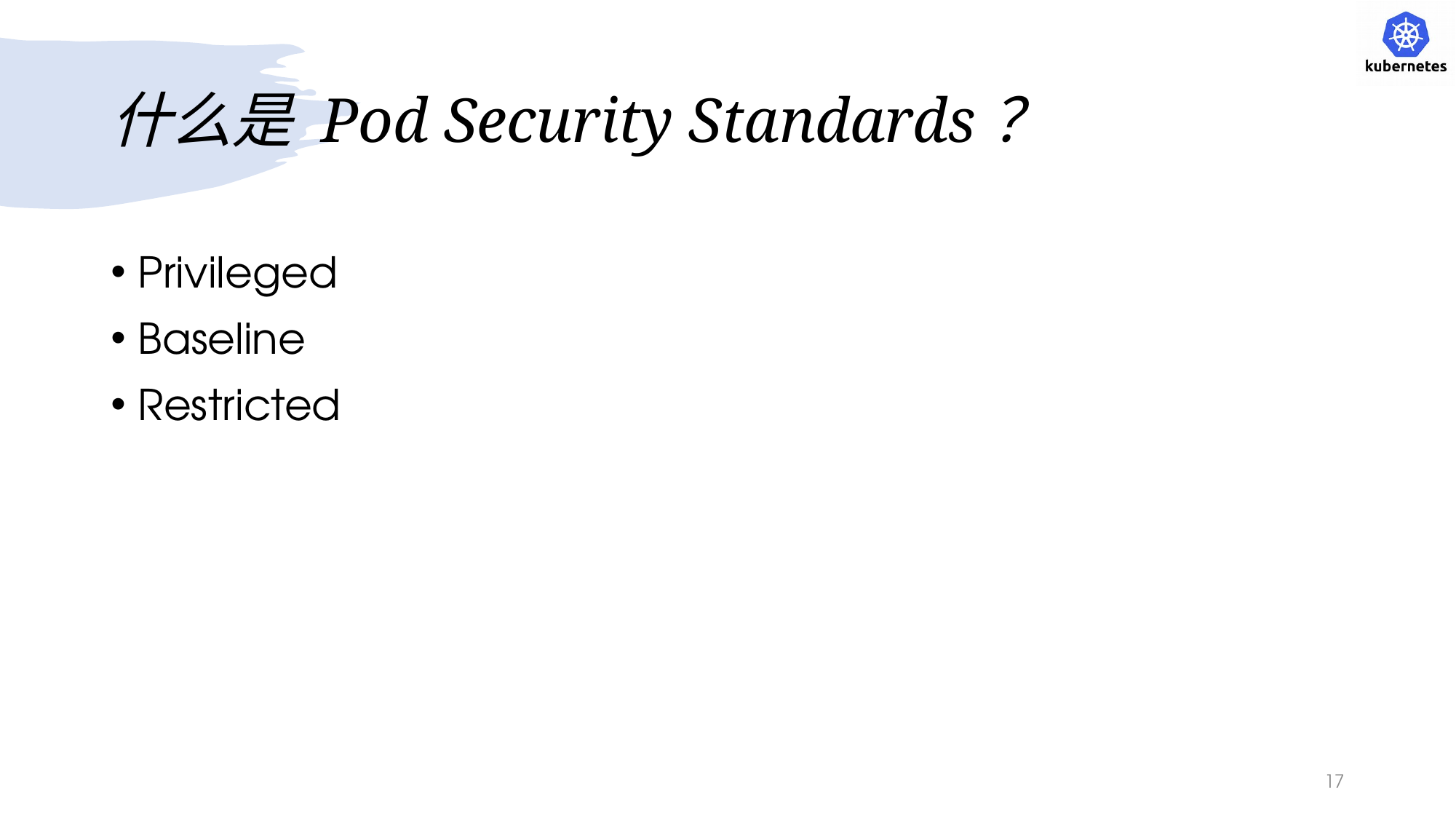

# 什么是 Pod Security Standards？
Privileged
Baseline
Restricted
17